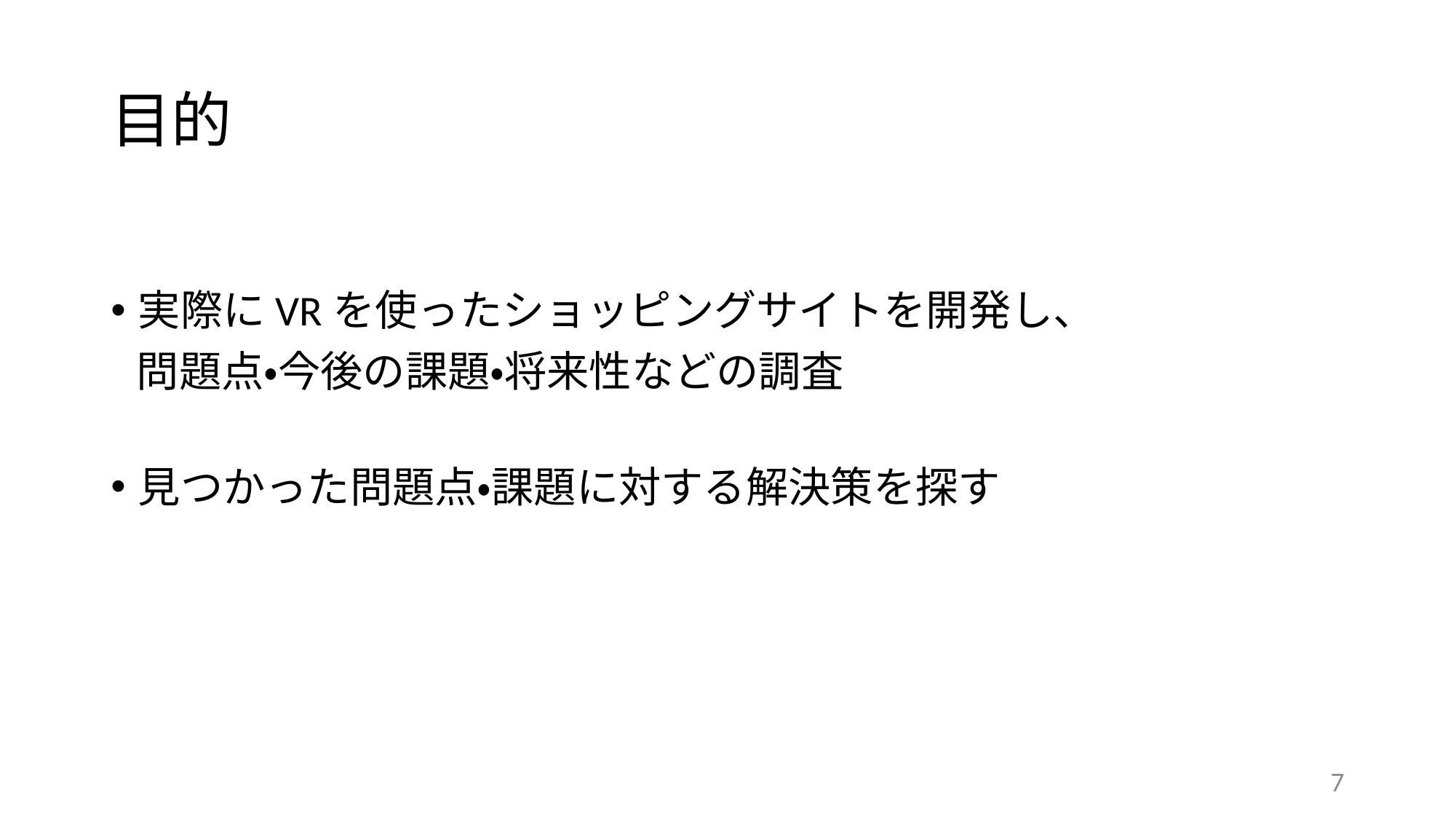

# 目的

実際にVRを使ったショッピングサイトを開発し、
問題点・今後の課題・将来性などの調査

見つかった問題点・課題に対する解決策を探す

7